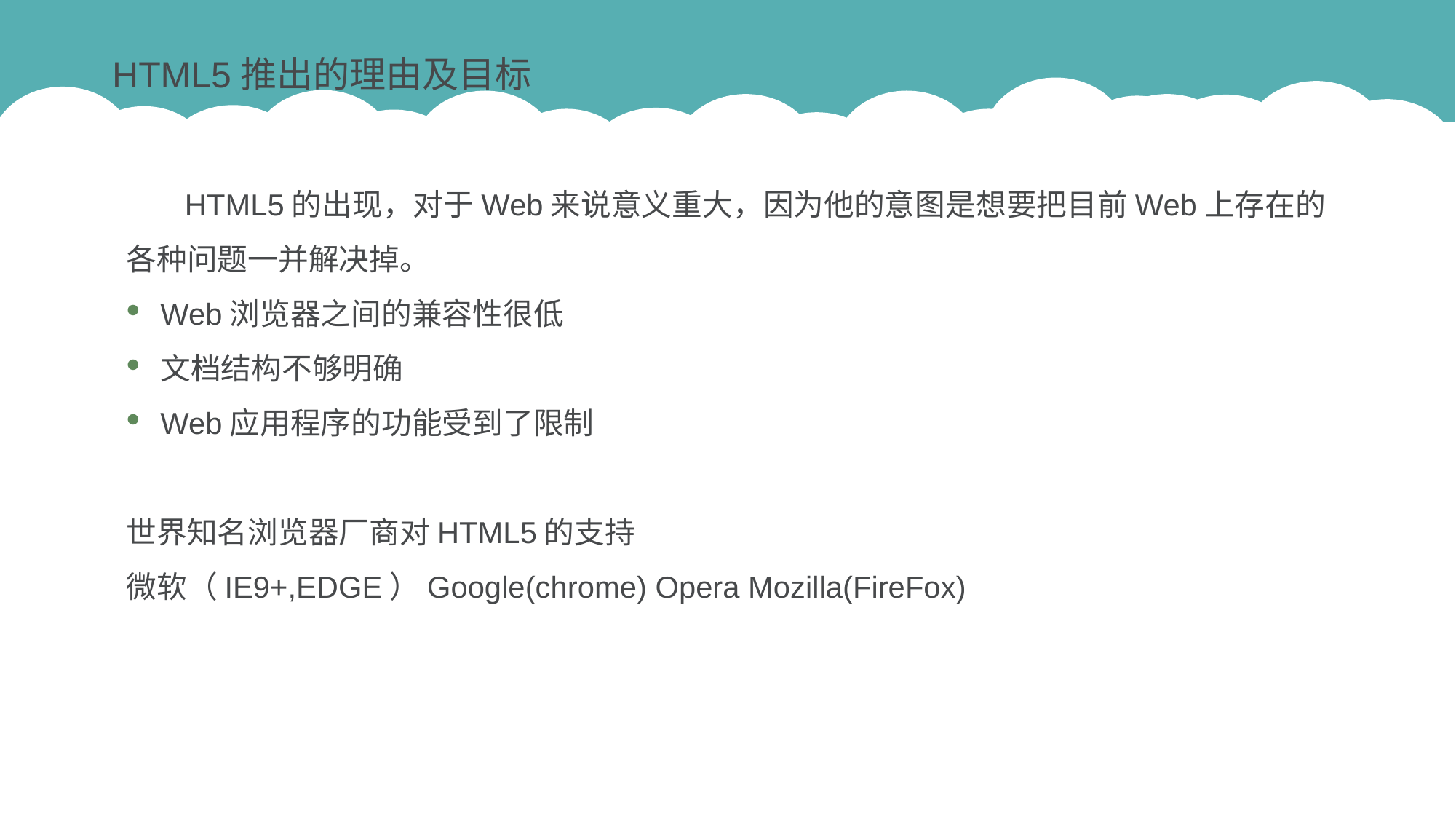

HTML5推出的理由及目标
       HTML5的出现，对于Web来说意义重大，因为他的意图是想要把目前Web上存在的各种问题一并解决掉。
Web浏览器之间的兼容性很低
文档结构不够明确
Web应用程序的功能受到了限制

世界知名浏览器厂商对HTML5的支持
微软（IE9+,EDGE）Google(chrome) Opera Mozilla(FireFox)